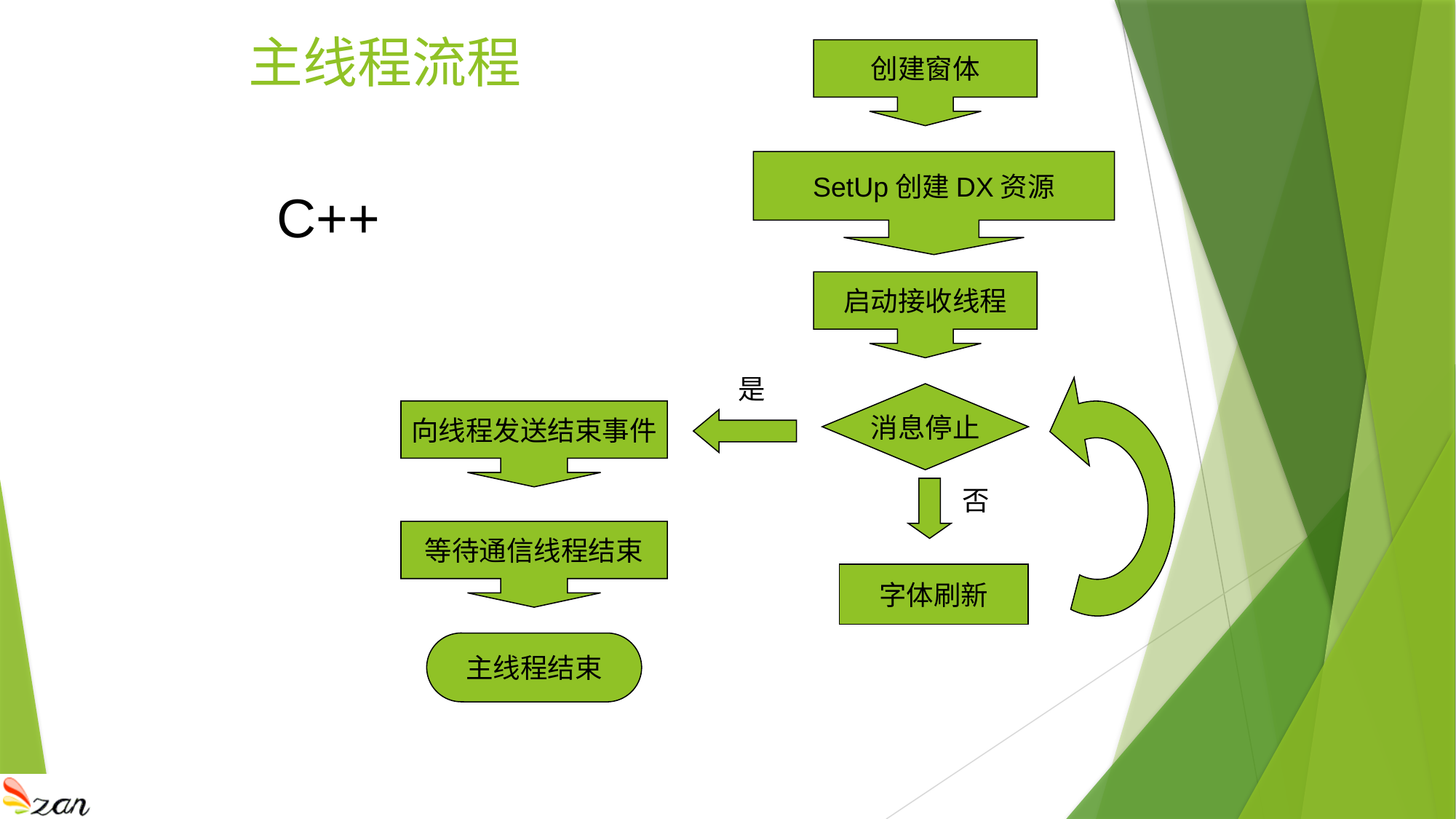

# 主线程流程
创建窗体
SetUp创建DX资源
C++
启动接收线程
是
消息停止
向线程发送结束事件

否

等待通信线程结束
字体刷新
主线程结束